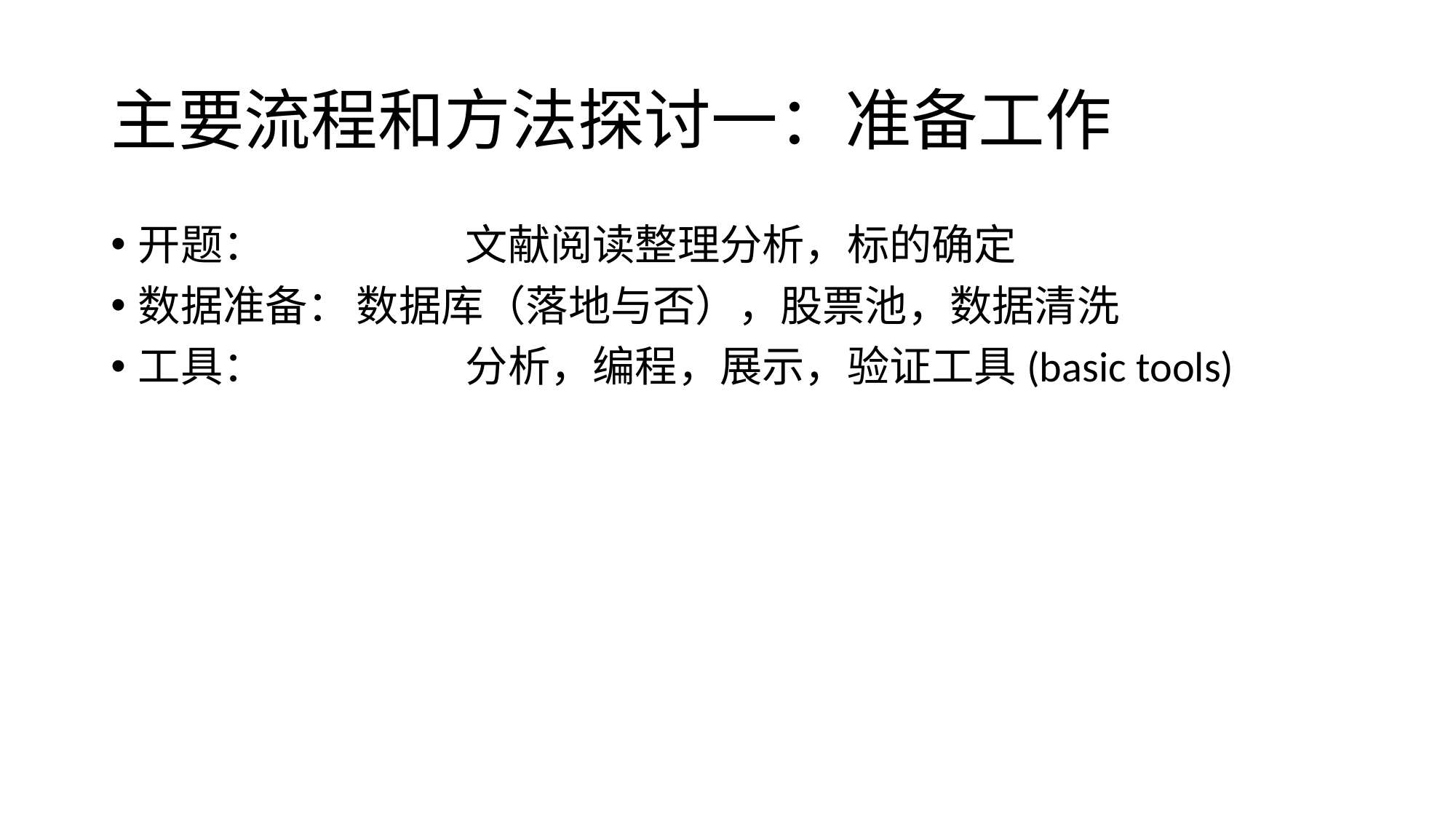

# 主要流程和方法探讨一：准备工作
开题：		文献阅读整理分析，标的确定
数据准备：	数据库（落地与否），股票池，数据清洗
工具：		分析，编程，展示，验证工具(basic tools)